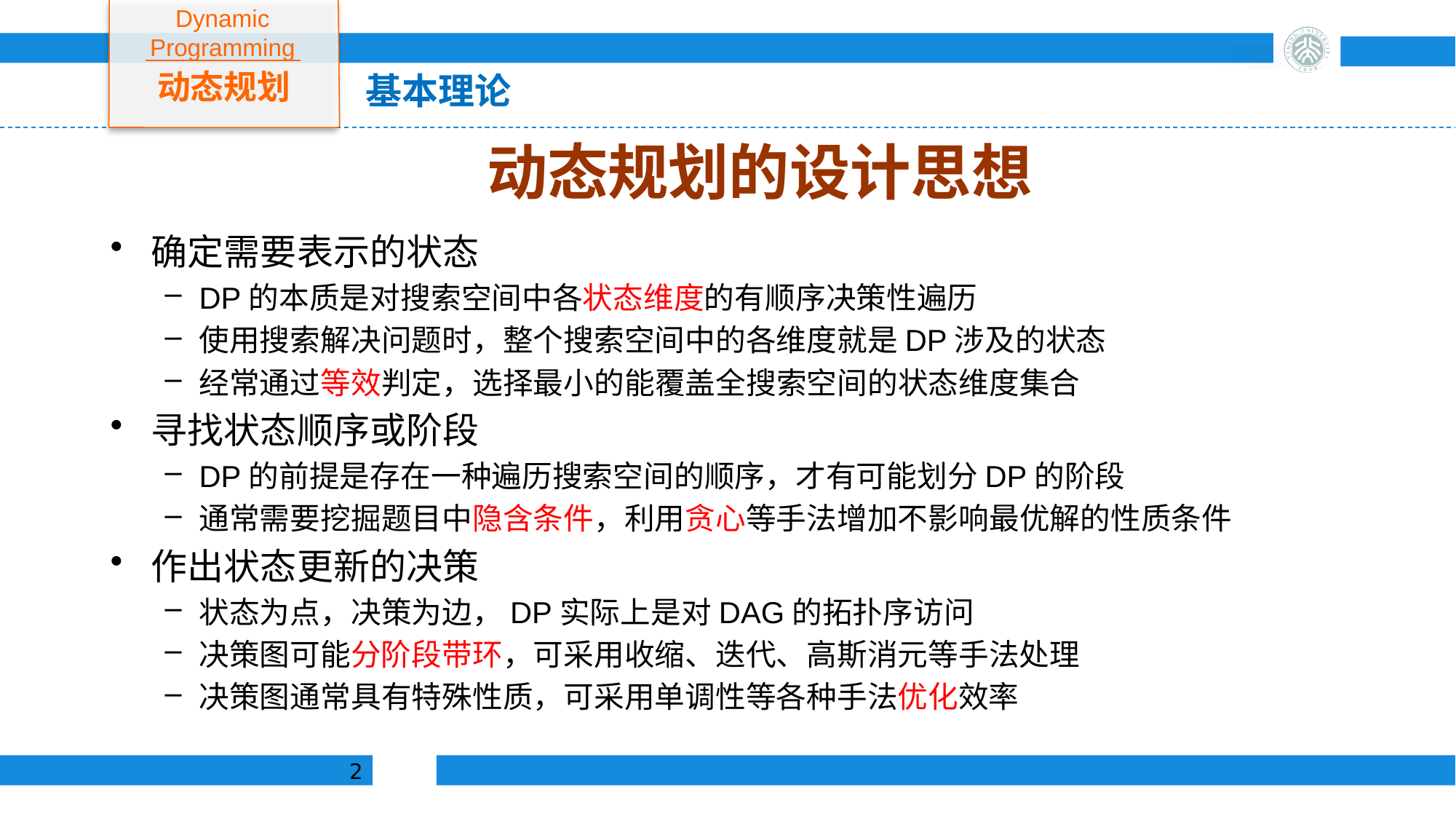

Dynamic Programming
动态规划
基本理论
# 动态规划的设计思想
确定需要表示的状态
DP的本质是对搜索空间中各状态维度的有顺序决策性遍历
使用搜索解决问题时，整个搜索空间中的各维度就是DP涉及的状态
经常通过等效判定，选择最小的能覆盖全搜索空间的状态维度集合
寻找状态顺序或阶段
DP的前提是存在一种遍历搜索空间的顺序，才有可能划分DP的阶段
通常需要挖掘题目中隐含条件，利用贪心等手法增加不影响最优解的性质条件
作出状态更新的决策
状态为点，决策为边，DP实际上是对DAG的拓扑序访问
决策图可能分阶段带环，可采用收缩、迭代、高斯消元等手法处理
决策图通常具有特殊性质，可采用单调性等各种手法优化效率